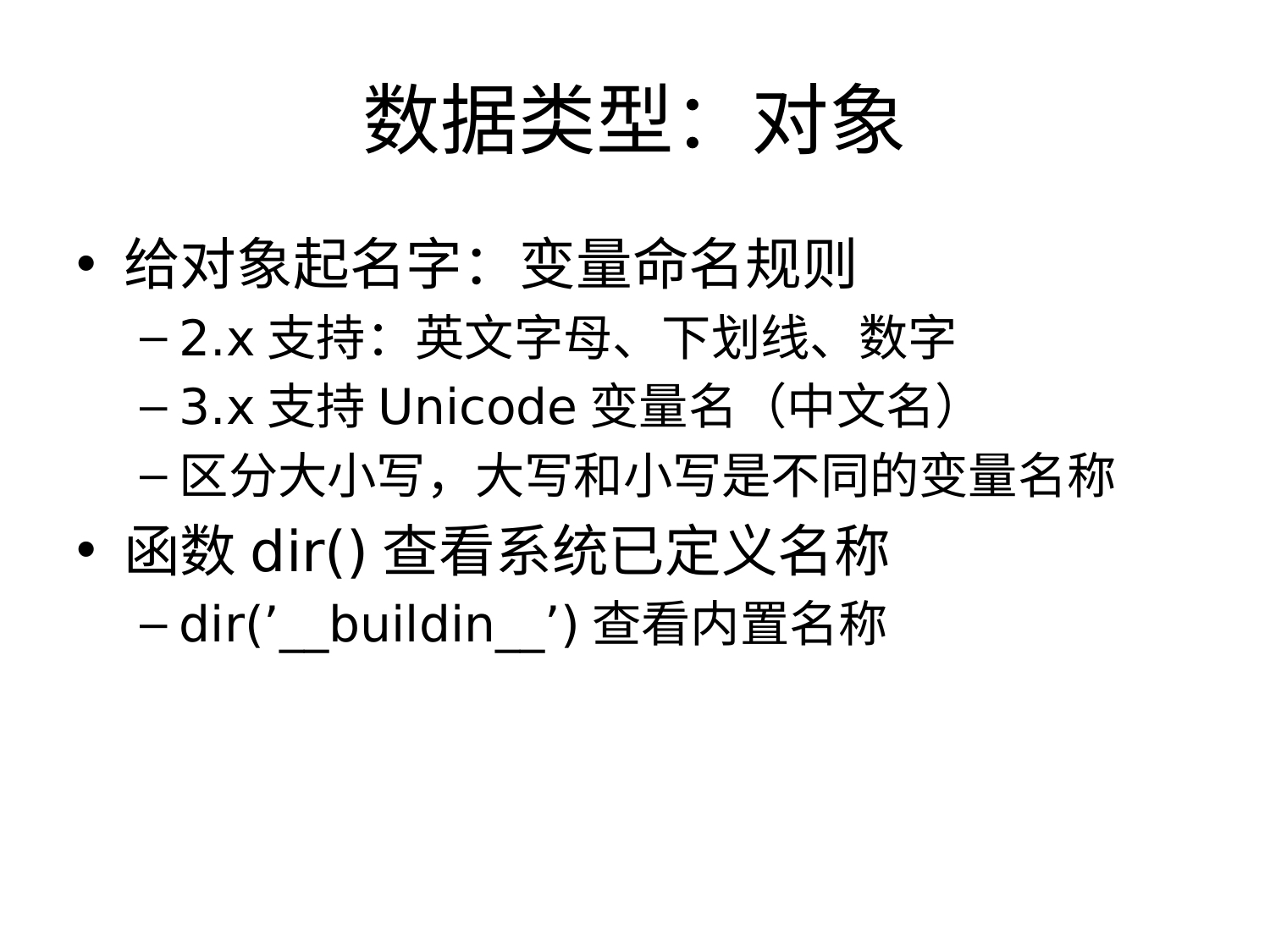

# 数据类型：对象
给对象起名字：变量命名规则
2.x支持：英文字母、下划线、数字
3.x支持Unicode变量名（中文名）
区分大小写，大写和小写是不同的变量名称
函数dir()查看系统已定义名称
dir(’__buildin__’)查看内置名称